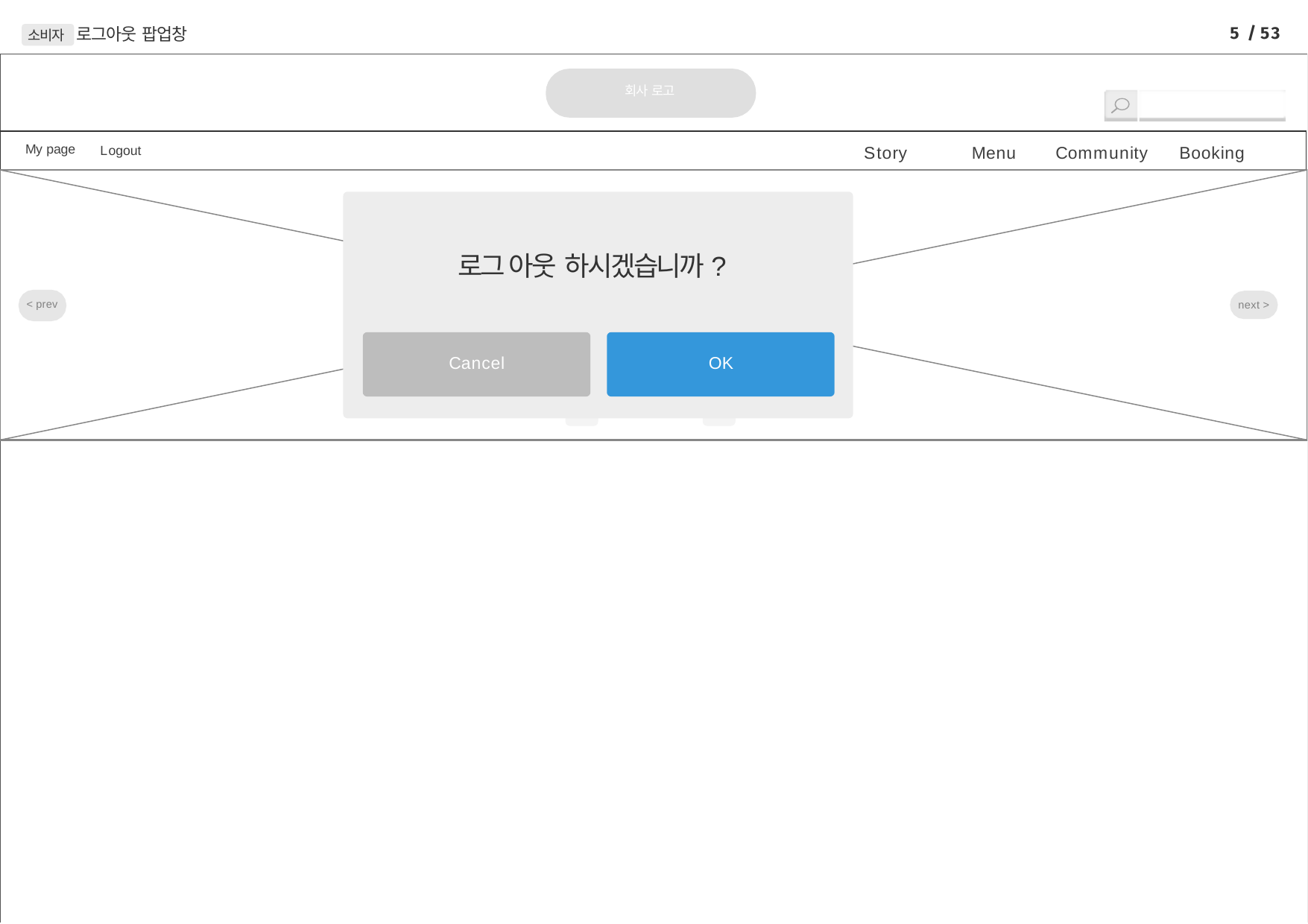

5 / 53
소비자    로그아웃 팝업창

회사 로고

My page
Story
Menu
Community
Booking
Logout

로그 아웃 하시겠습니까?

< prev
next >

Cancel
OK

>
<